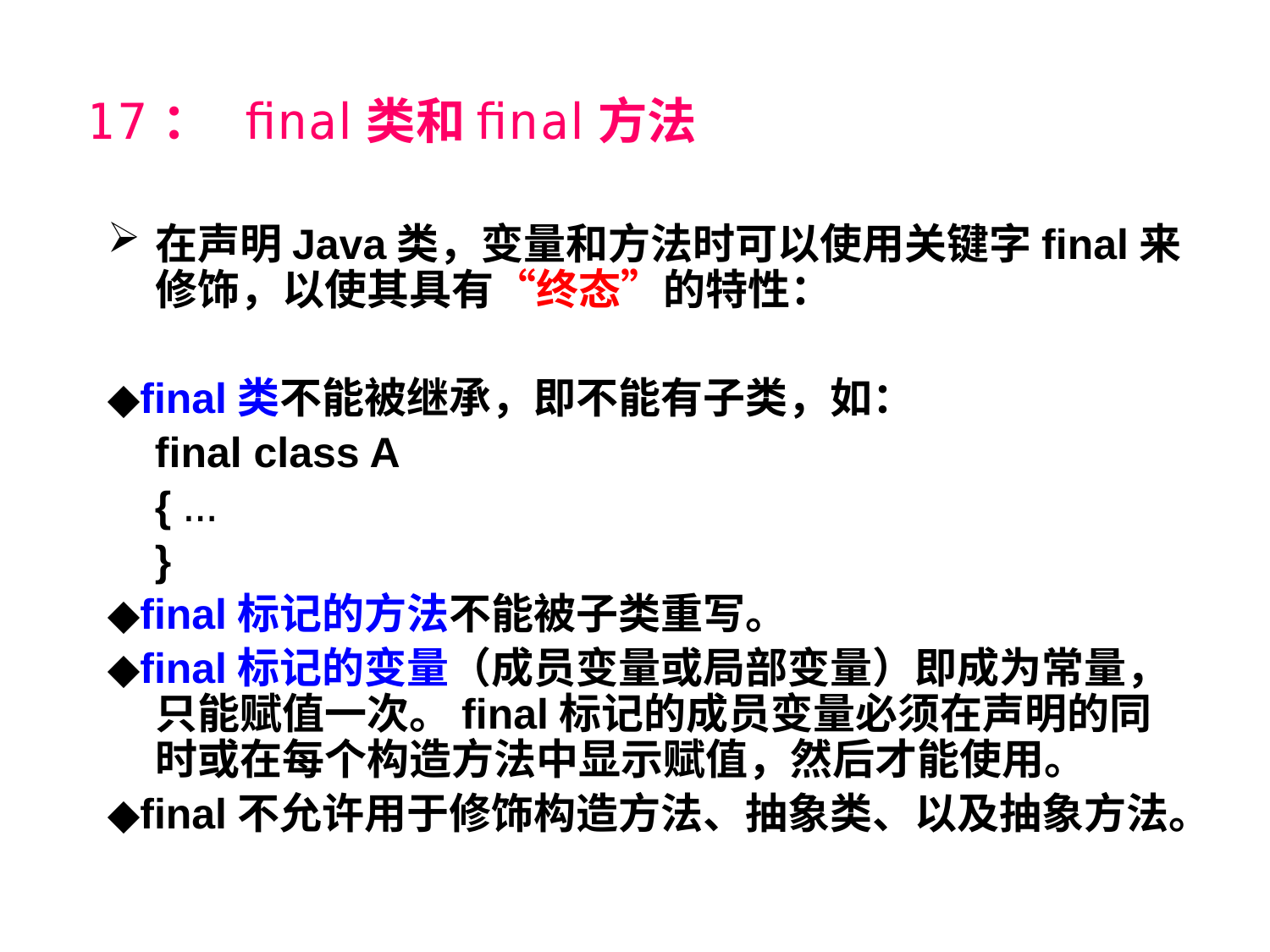

17：  final类和final方法
在声明Java类，变量和方法时可以使用关键字final来修饰，以使其具有“终态”的特性：

◆final类不能被继承，即不能有子类，如：
    final class A
    { …
    }
◆final标记的方法不能被子类重写。
◆final标记的变量（成员变量或局部变量）即成为常量，只能赋值一次。final标记的成员变量必须在声明的同时或在每个构造方法中显示赋值，然后才能使用。
◆final不允许用于修饰构造方法、抽象类、以及抽象方法。